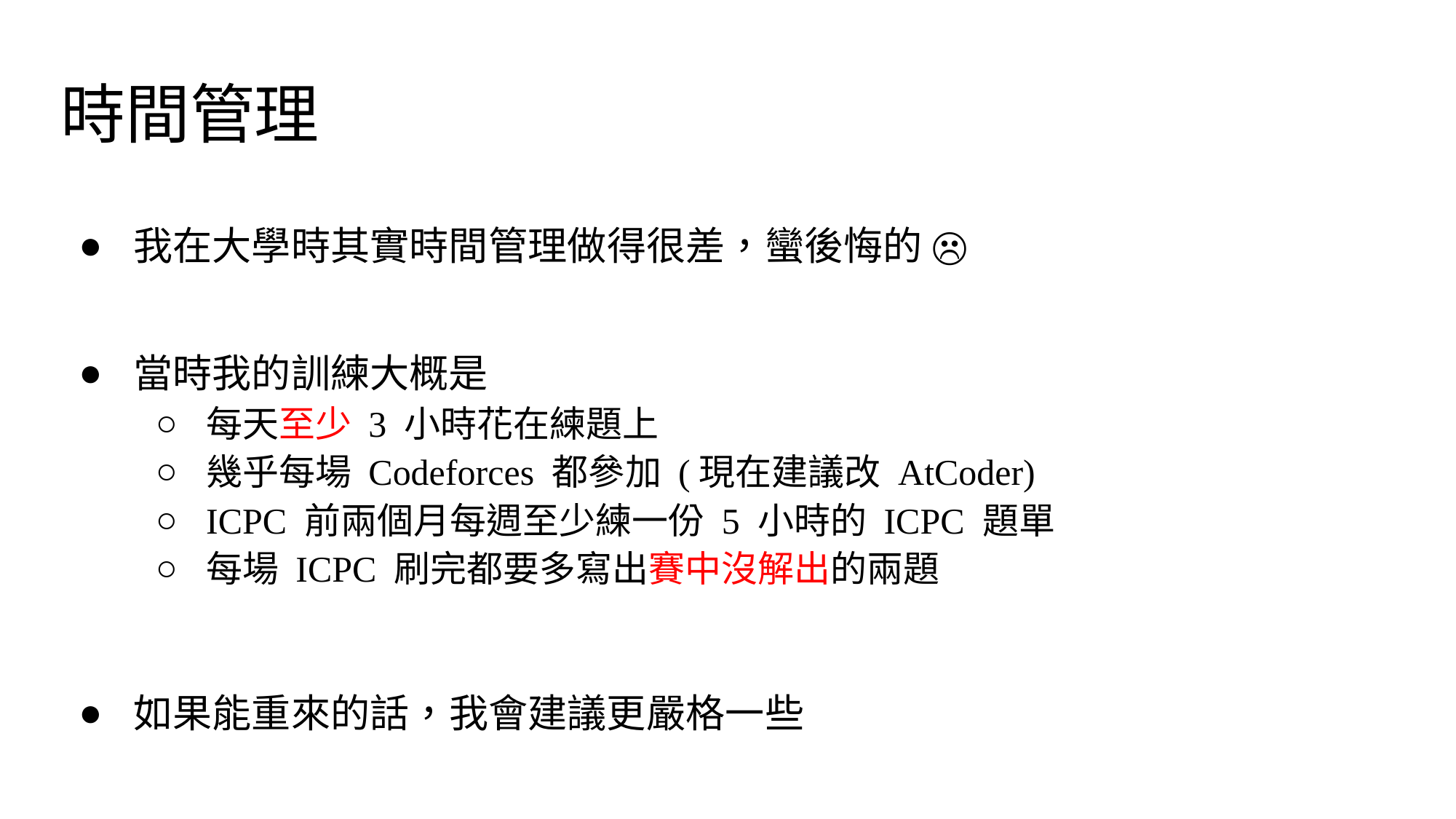

# 時間管理
我在大學時其實時間管理做得很差，蠻後悔的 ☹

當時我的訓練大概是
每天至少 3 小時花在練題上
幾乎每場 Codeforces 都參加 (現在建議改 AtCoder)
ICPC 前兩個月每週至少練一份 5 小時的 ICPC 題單
每場 ICPC 刷完都要多寫出賽中沒解出的兩題

如果能重來的話，我會建議更嚴格一些